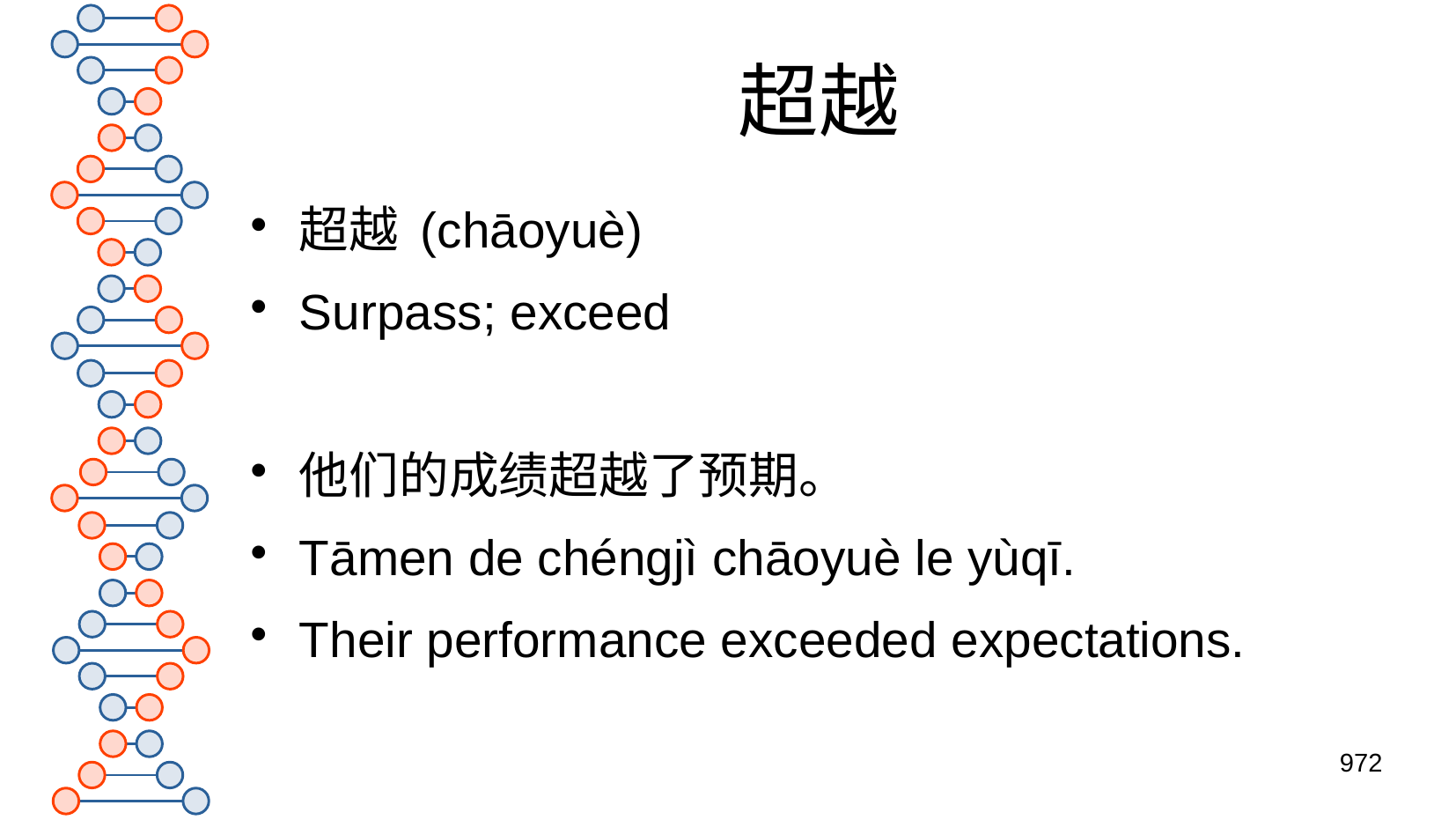

# 超越
超越 (chāoyuè)
Surpass; exceed

他们的成绩超越了预期。
Tāmen de chéngjì chāoyuè le yùqī.
Their performance exceeded expectations.

972